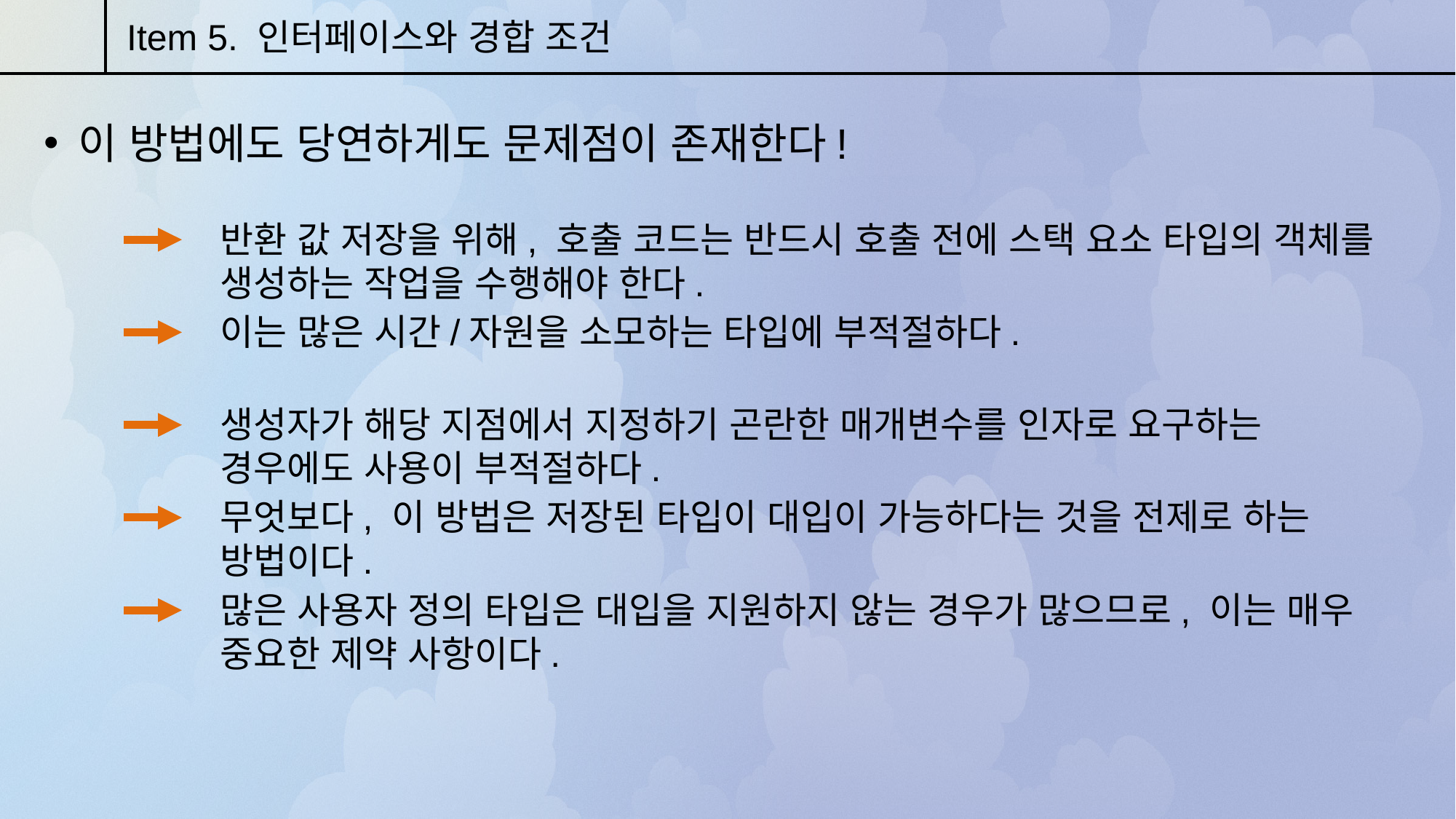

Item 5. 인터페이스와 경합 조건
이 방법에도 당연하게도 문제점이 존재한다!
반환 값 저장을 위해, 호출 코드는 반드시 호출 전에 스택 요소 타입의 객체를 생성하는 작업을 수행해야 한다.
이는 많은 시간/자원을 소모하는 타입에 부적절하다.
생성자가 해당 지점에서 지정하기 곤란한 매개변수를 인자로 요구하는 경우에도 사용이 부적절하다.
무엇보다, 이 방법은 저장된 타입이 대입이 가능하다는 것을 전제로 하는 방법이다.
많은 사용자 정의 타입은 대입을 지원하지 않는 경우가 많으므로, 이는 매우 중요한 제약 사항이다.